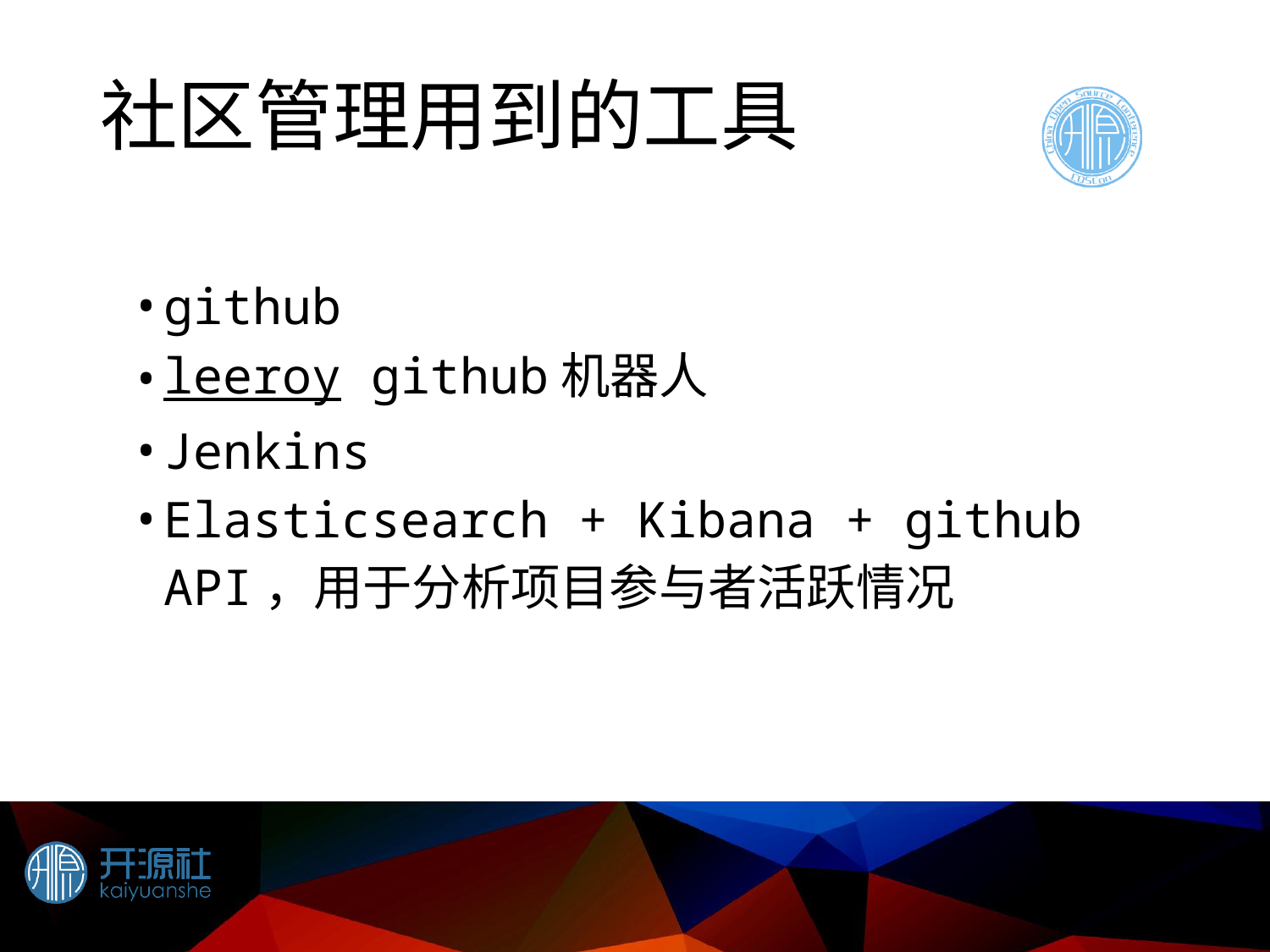

# 社区管理用到的工具
github
leeroy github机器人
Jenkins
Elasticsearch + Kibana + github API，用于分析项目参与者活跃情况